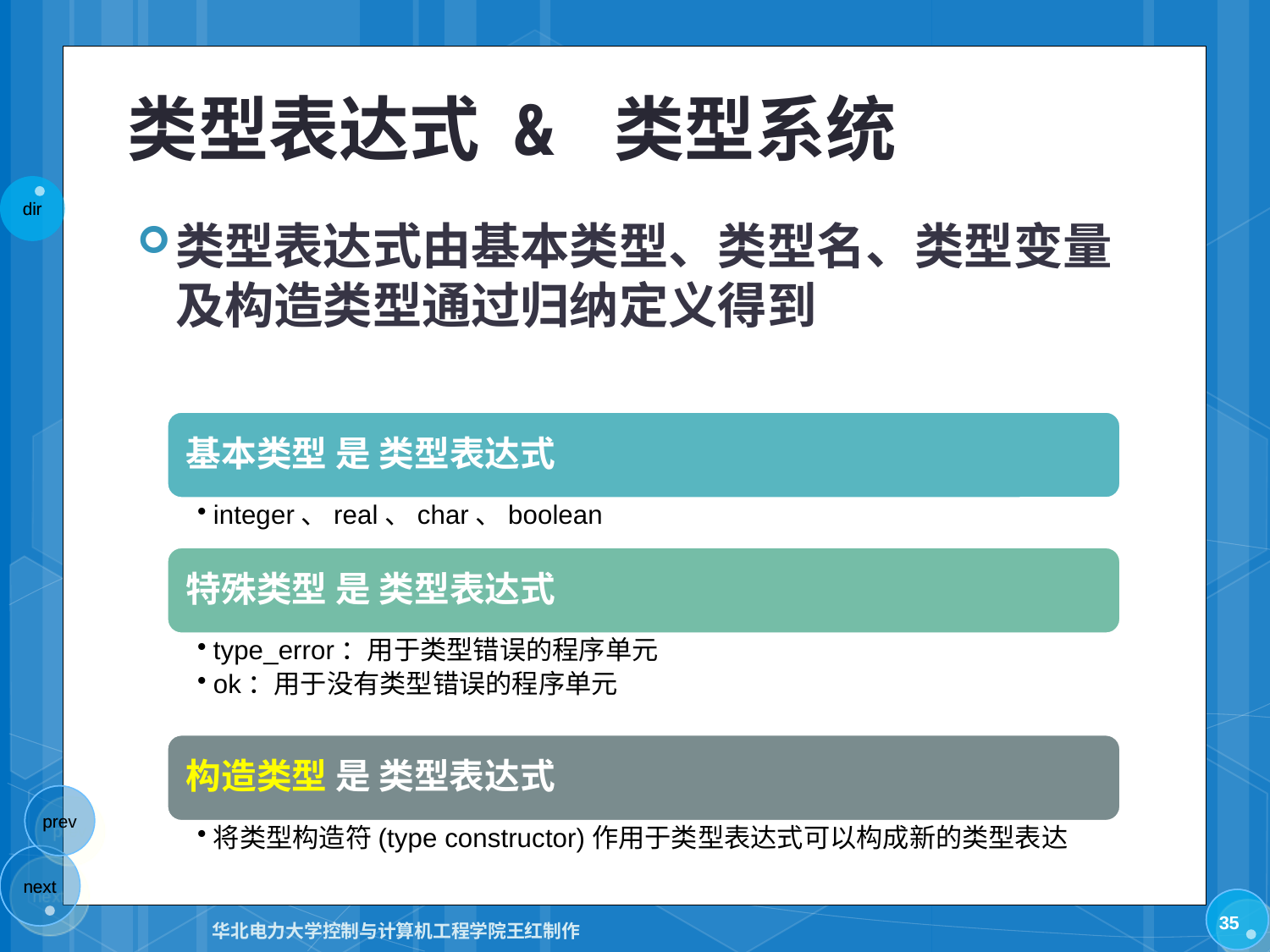

# 类型表达式 & 类型系统
类型表达式由基本类型、类型名、类型变量及构造类型通过归纳定义得到

基本类型 是 类型表达式
integer、real、char、boolean
特殊类型 是 类型表达式
type_error：用于类型错误的程序单元
ok：用于没有类型错误的程序单元
构造类型 是 类型表达式
将类型构造符(type constructor)作用于类型表达式可以构成新的类型表达
35
华北电力大学控制与计算机工程学院王红制作